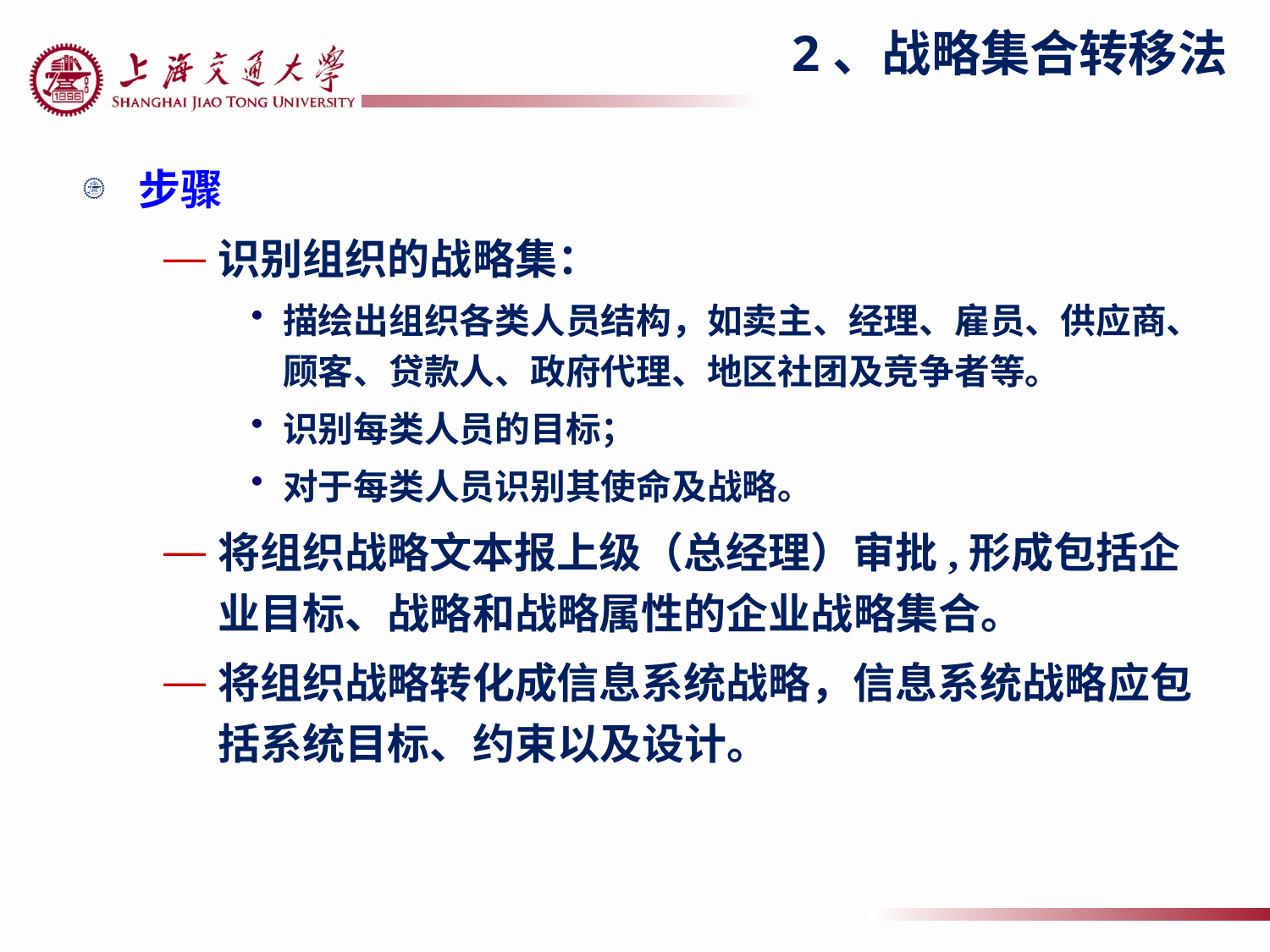

2、战略集合转移法
步骤
识别组织的战略集：
描绘出组织各类人员结构，如卖主、经理、雇员、供应商、顾客、贷款人、政府代理、地区社团及竞争者等。
识别每类人员的目标；
对于每类人员识别其使命及战略。
将组织战略文本报上级（总经理）审批,形成包括企业目标、战略和战略属性的企业战略集合。
将组织战略转化成信息系统战略，信息系统战略应包括系统目标、约束以及设计。
45